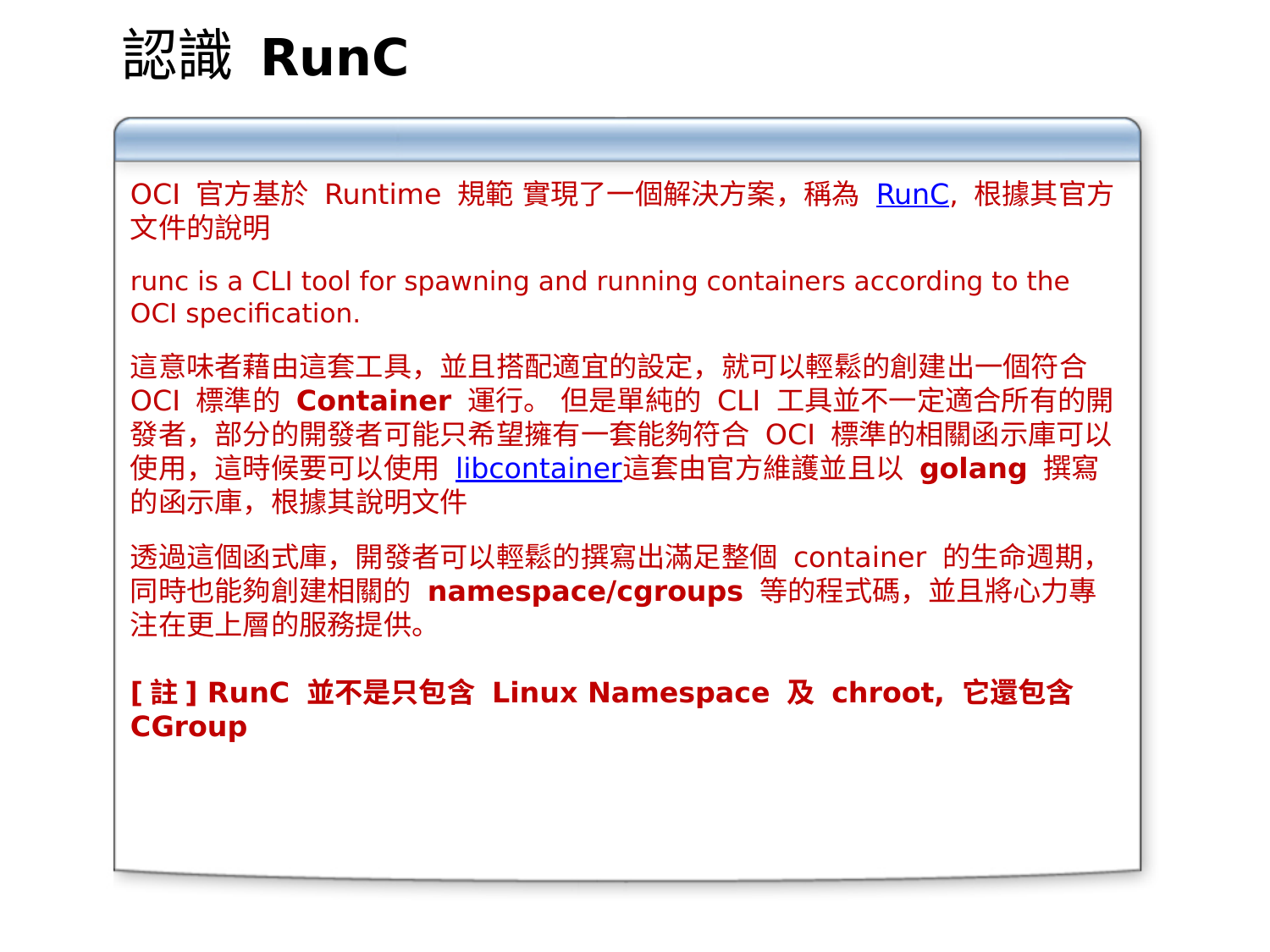

認識 RunC
OCI 官方基於 Runtime 規範 實現了一個解決方案，稱為 RunC, 根據其官方文件的說明

runc is a CLI tool for spawning and running containers according to the OCI specification.

這意味者藉由這套工具，並且搭配適宜的設定，就可以輕鬆的創建出一個符合OCI 標準的 Container 運行。 但是單純的 CLI 工具並不一定適合所有的開發者，部分的開發者可能只希望擁有一套能夠符合 OCI 標準的相關函示庫可以使用，這時候要可以使用 libcontainer這套由官方維護並且以 golang 撰寫的函示庫，根據其說明文件

透過這個函式庫，開發者可以輕鬆的撰寫出滿足整個 container 的生命週期，同時也能夠創建相關的 namespace/cgroups 等的程式碼，並且將心力專注在更上層的服務提供。

[註] RunC 並不是只包含 Linux Namespace 及 chroot, 它還包含 CGroup